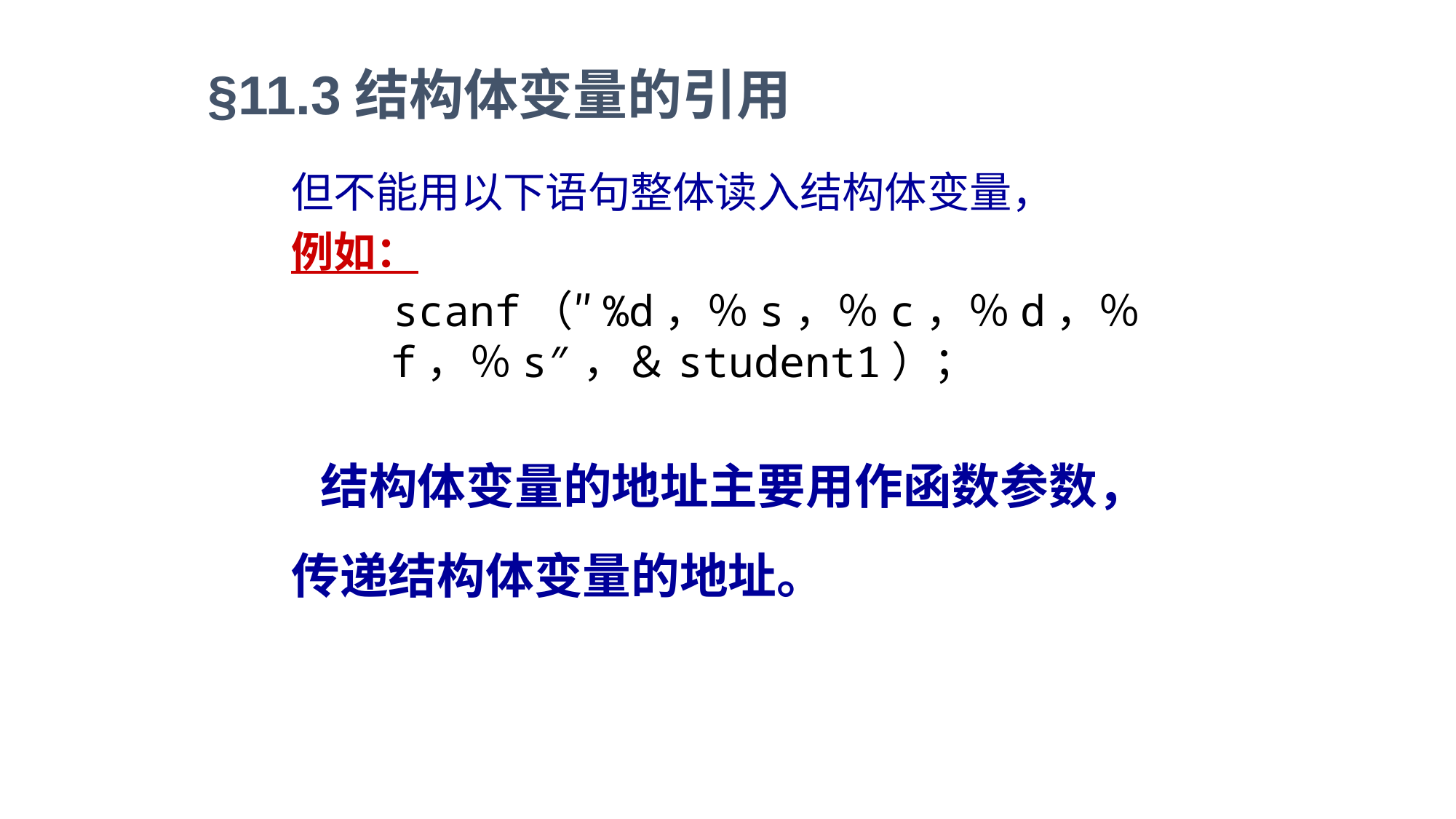

§11.3结构体变量的引用
但不能用以下语句整体读入结构体变量，
例如：
    scanf（″%d，％s，％c，％d，％f，％s″，＆student1）；

  结构体变量的地址主要用作函数参数，
传递结构体变量的地址。